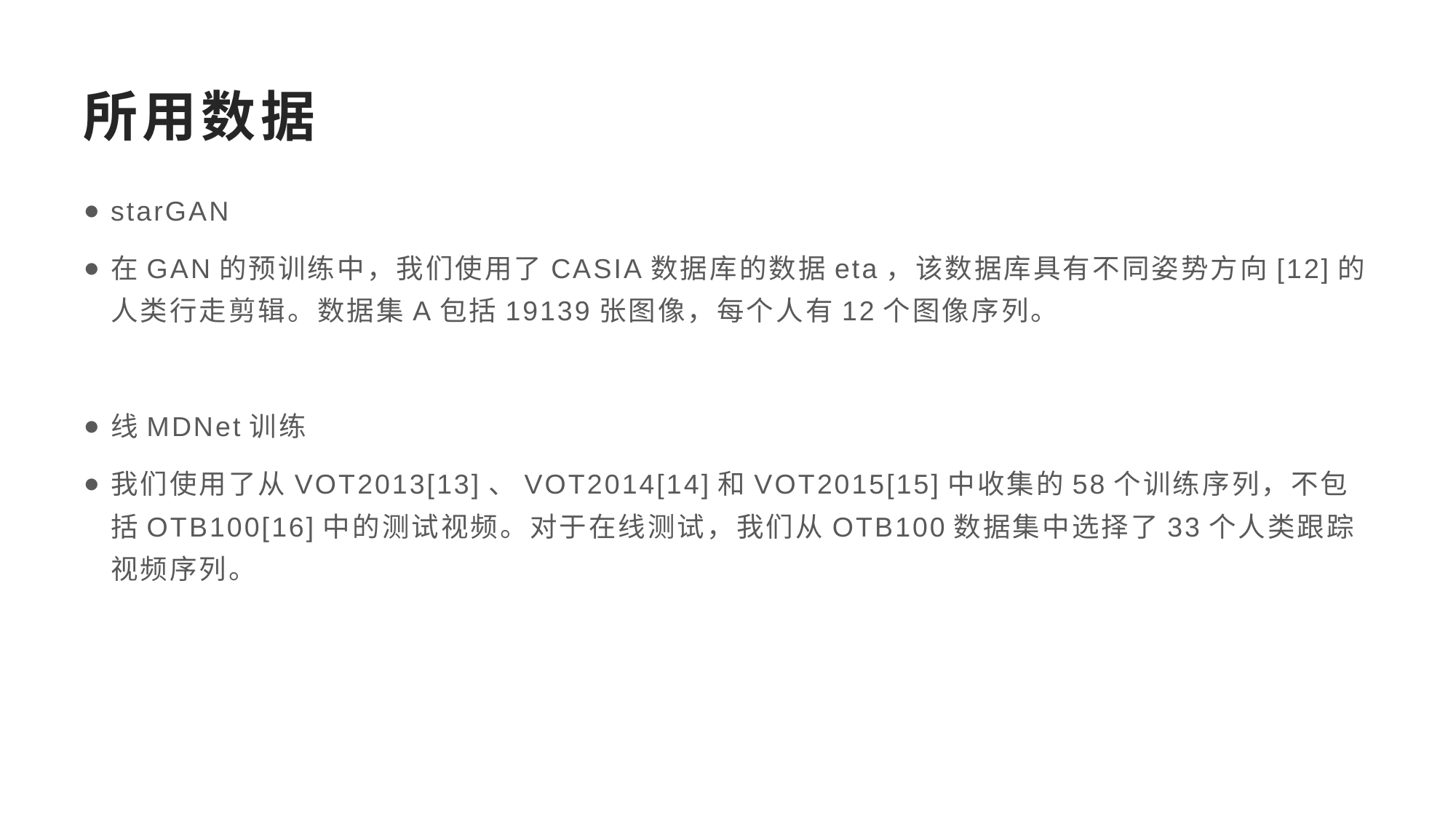

# 所用数据
starGAN
在GAN的预训练中，我们使用了CASIA数据库的数据eta，该数据库具有不同姿势方向[12]的人类行走剪辑。数据集A包括19139张图像，每个人有12个图像序列。

线MDNet训练
我们使用了从VOT2013[13]、VOT2014[14]和VOT2015[15]中收集的58个训练序列，不包括OTB100[16]中的测试视频。对于在线测试，我们从OTB100数据集中选择了33个人类跟踪视频序列。